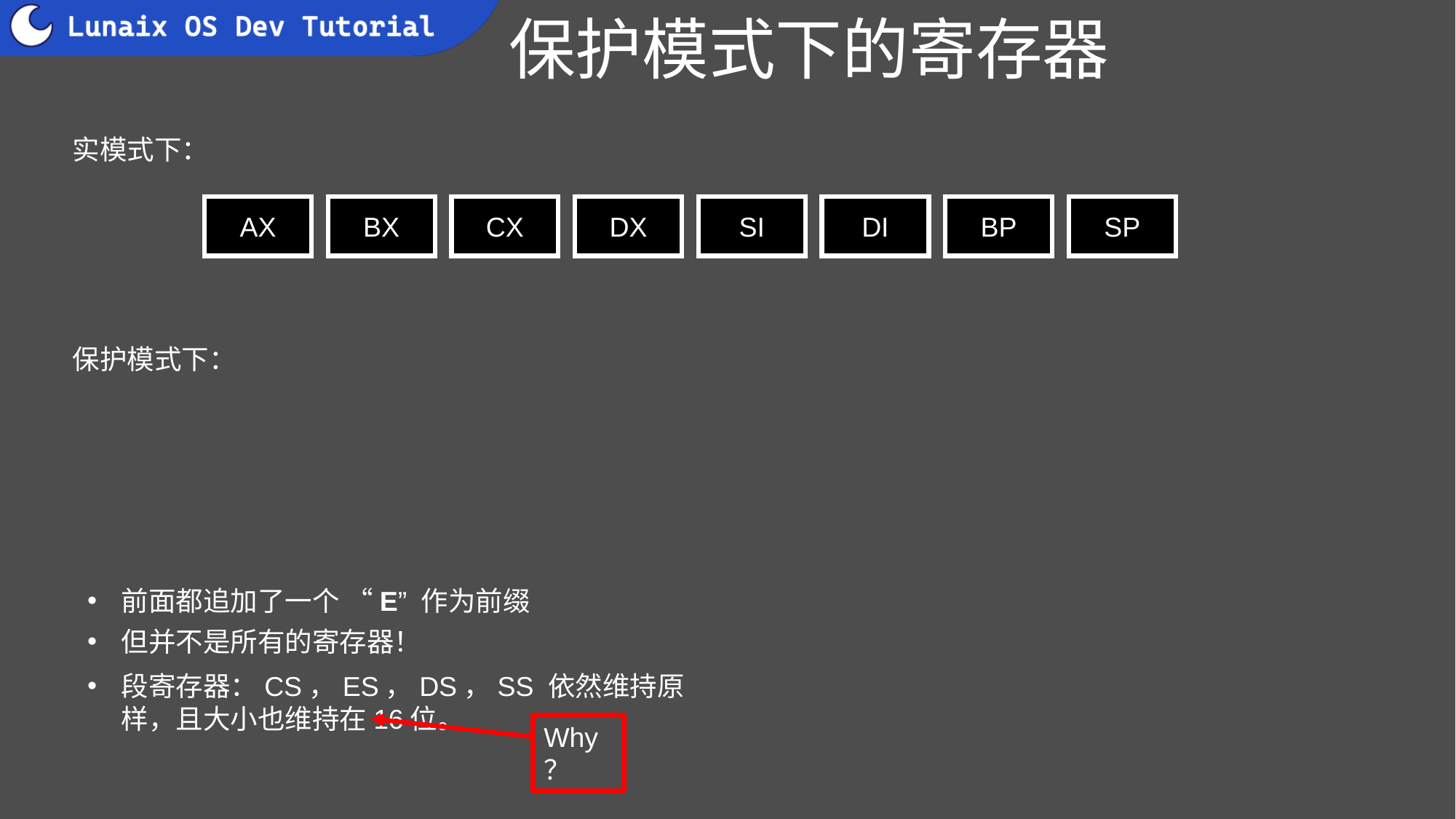

# 保护模式下的寄存器
实模式下：
EAX
AX
EBX
BX
ECX
CX
EDX
DX
ESI
SI
EDI
DI
EBP
BP
ESP
SP
保护模式下：
前面都追加了一个 “E” 作为前缀
但并不是所有的寄存器！
段寄存器：CS，ES，DS，SS 依然维持原样，且大小也维持在16位。
Why？